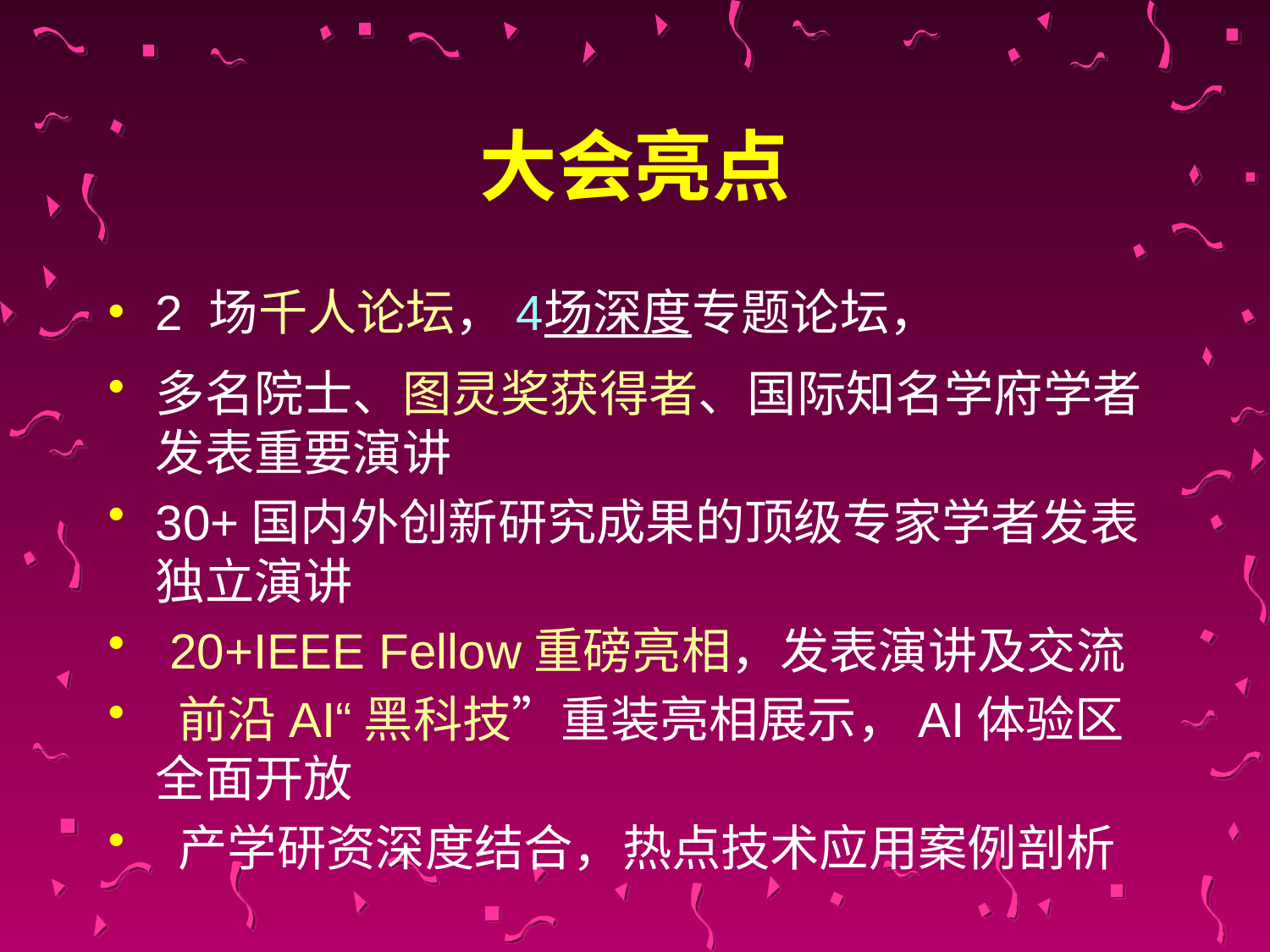

# 大会亮点
2 场千人论坛，4场深度专题论坛，
多名院士、图灵奖获得者、国际知名学府学者发表重要演讲
30+国内外创新研究成果的顶级专家学者发表独立演讲
 20+IEEE Fellow重磅亮相，发表演讲及交流
 前沿AI“黑科技”重装亮相展示，AI体验区全面开放
 产学研资深度结合，热点技术应用案例剖析